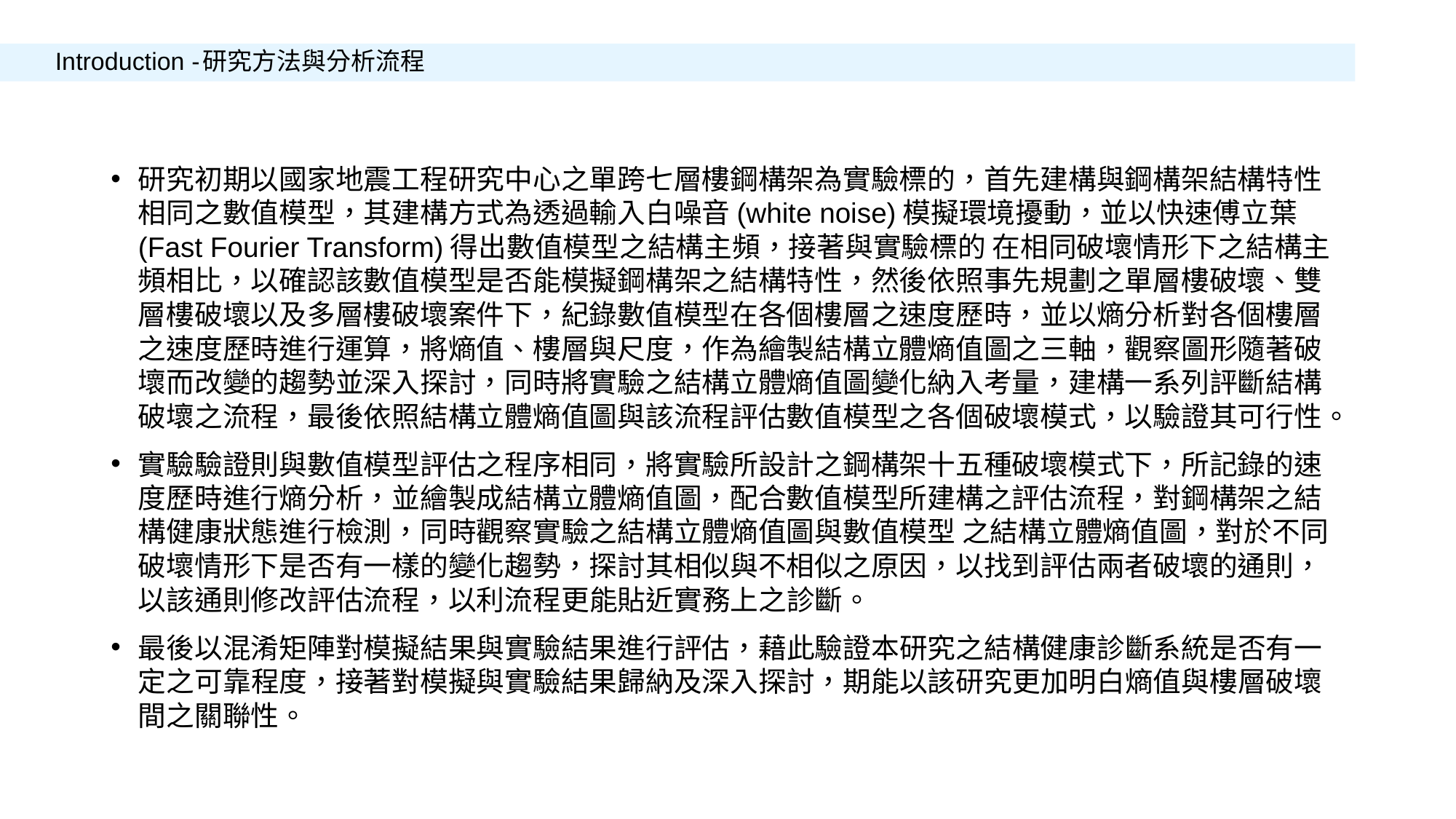

# Introduction -研究方法與分析流程
研究初期以國家地震工程研究中心之單跨七層樓鋼構架為實驗標的，首先建構與鋼構架結構特性相同之數值模型，其建構方式為透過輸入白噪音(white noise)模擬環境擾動，並以快速傅立葉(Fast Fourier Transform)得出數值模型之結構主頻，接著與實驗標的 在相同破壞情形下之結構主頻相比，以確認該數值模型是否能模擬鋼構架之結構特性，然後依照事先規劃之單層樓破壞、雙層樓破壞以及多層樓破壞案件下，紀錄數值模型在各個樓層之速度歷時，並以熵分析對各個樓層之速度歷時進行運算，將熵值、樓層與尺度，作為繪製結構立體熵值圖之三軸，觀察圖形隨著破壞而改變的趨勢並深入探討，同時將實驗之結構立體熵值圖變化納入考量，建構一系列評斷結構破壞之流程，最後依照結構立體熵值圖與該流程評估數值模型之各個破壞模式，以驗證其可行性。
實驗驗證則與數值模型評估之程序相同，將實驗所設計之鋼構架十五種破壞模式下，所記錄的速度歷時進行熵分析，並繪製成結構立體熵值圖，配合數值模型所建構之評估流程，對鋼構架之結構健康狀態進行檢測，同時觀察實驗之結構立體熵值圖與數值模型 之結構立體熵值圖，對於不同破壞情形下是否有一樣的變化趨勢，探討其相似與不相似之原因，以找到評估兩者破壞的通則，以該通則修改評估流程，以利流程更能貼近實務上之診斷。
最後以混淆矩陣對模擬結果與實驗結果進行評估，藉此驗證本研究之結構健康診斷系統是否有一定之可靠程度，接著對模擬與實驗結果歸納及深入探討，期能以該研究更加明白熵值與樓層破壞間之關聯性。